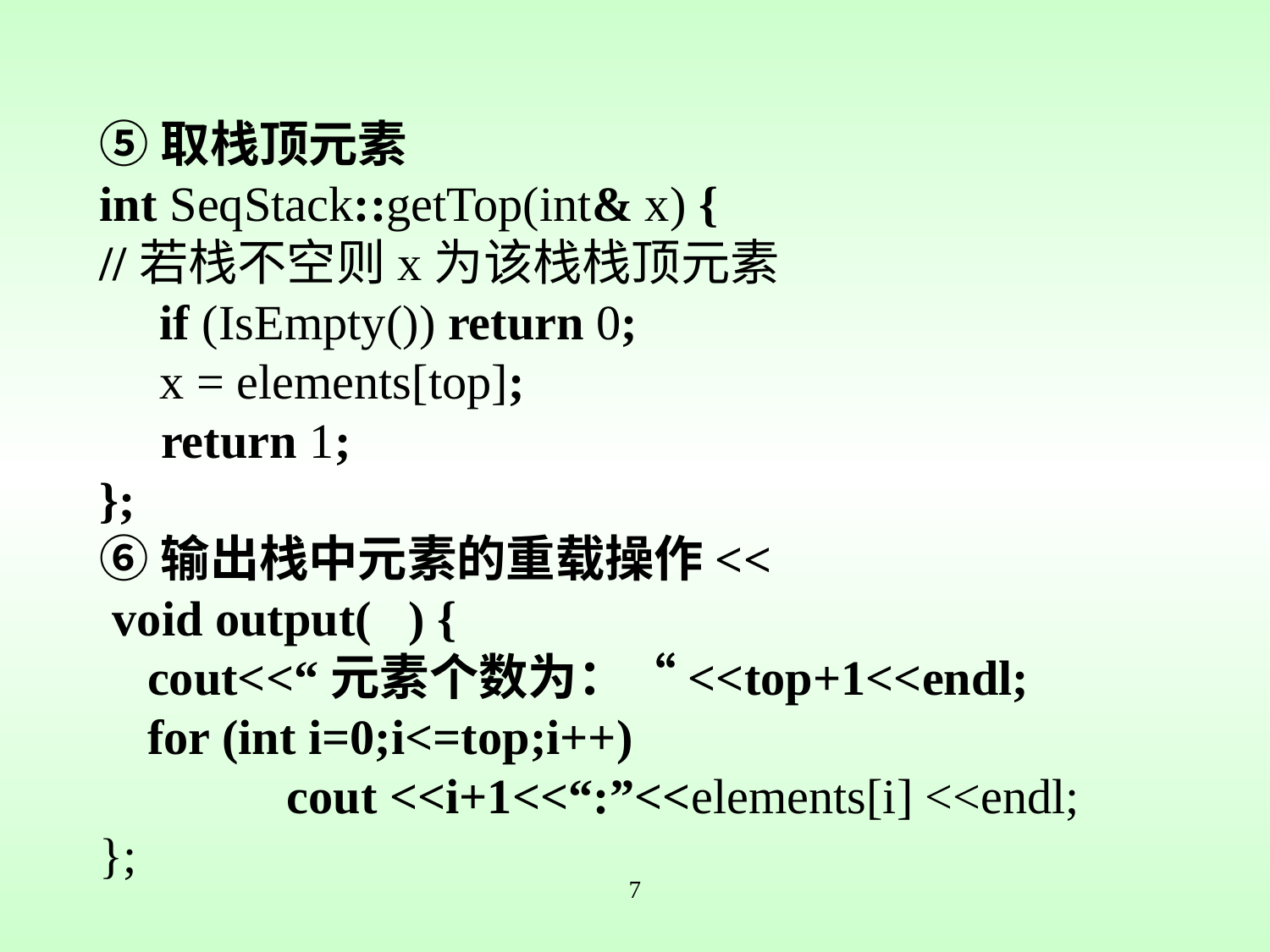

⑤取栈顶元素
int SeqStack::getTop(int& x) {
//若栈不空则x为该栈栈顶元素
	 if (IsEmpty()) return 0;
	 x = elements[top];
     return 1;
};
⑥输出栈中元素的重载操作<<
 void output(   ) {
	cout<<“元素个数为：“<<top+1<<endl;
	for (int i=0;i<=top;i++)
		 cout <<i+1<<“:”<<elements[i] <<endl;
};

7